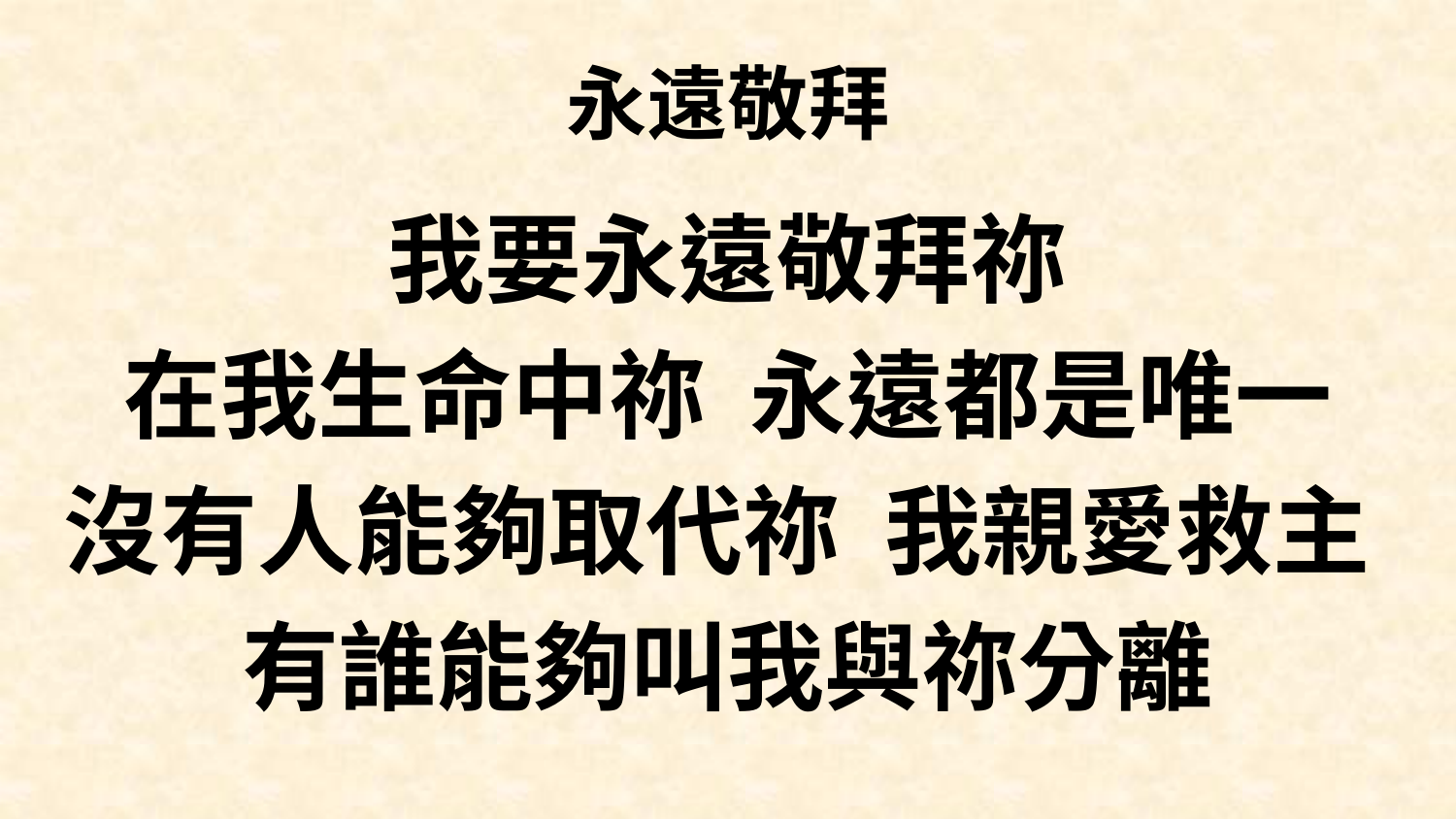

# 永遠敬拜
我要永遠敬拜祢
在我生命中祢  永遠都是唯一
沒有人能夠取代祢  我親愛救主
有誰能夠叫我與祢分離